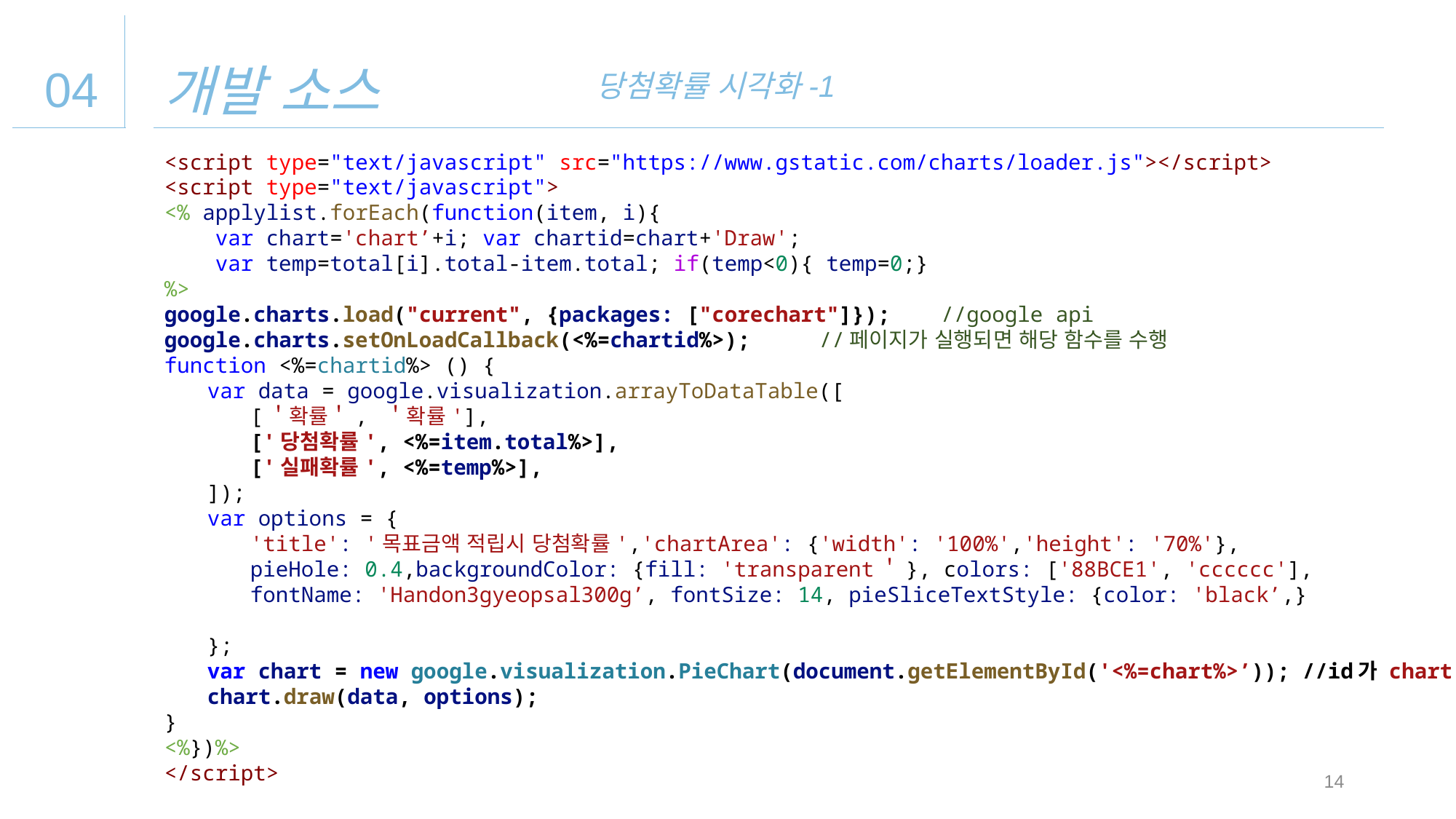

개발 소스
04
당첨확률 시각화-1
<script type="text/javascript" src="https://www.gstatic.com/charts/loader.js"></script>
<script type="text/javascript">
<% applylist.forEach(function(item, i){
    var chart='chart’+i; var chartid=chart+'Draw';
    var temp=total[i].total-item.total; if(temp<0){ temp=0;}
%>
google.charts.load("current", {packages: ["corechart"]});	 //google api
google.charts.setOnLoadCallback(<%=chartid%>);	//페이지가 실행되면 해당 함수를 수행
function <%=chartid%> () {
var data = google.visualization.arrayToDataTable([
[＇확률＇, ＇확률'],
['당첨확률', <%=item.total%>],
['실패확률', <%=temp%>],
]);
var options = {
'title': '목표금액 적립시 당첨확률','chartArea': {'width': '100%','height': '70%'},
pieHole: 0.4,backgroundColor: {fill: 'transparent＇}, colors: ['88BCE1', 'cccccc'],
fontName: 'Handon3gyeopsal300g’, fontSize: 14, pieSliceTextStyle: {color: 'black’,}
};
var chart = new google.visualization.PieChart(document.getElementById('<%=chart%>’)); //id가 chart인 곳에 작성
chart.draw(data, options);
}
<%})%>
</script>
14